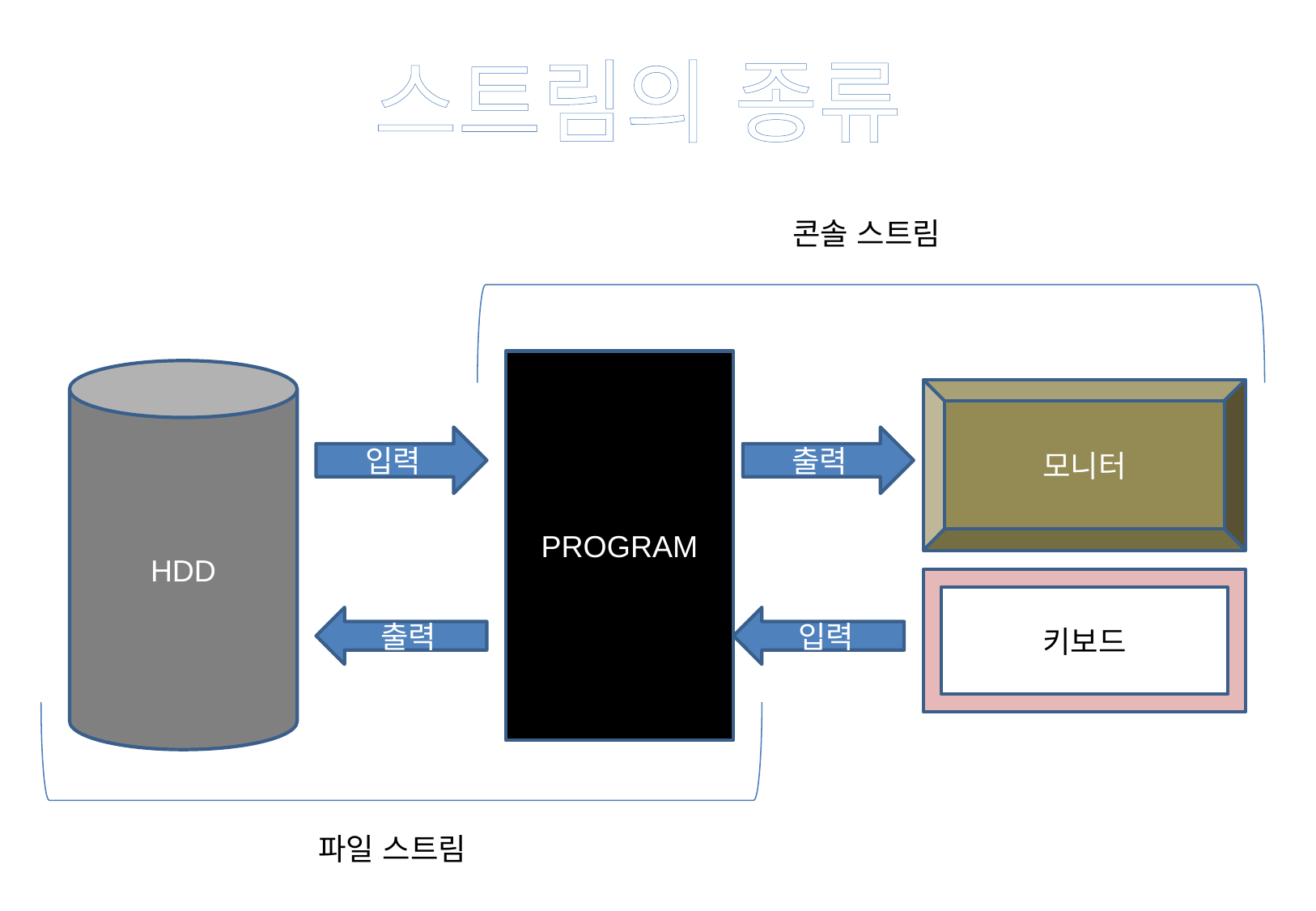

스트림의 종류

콘솔 스트림
모니터
출력
키보드
입력
PROGRAM
HDD

입력
출력
파일 스트림